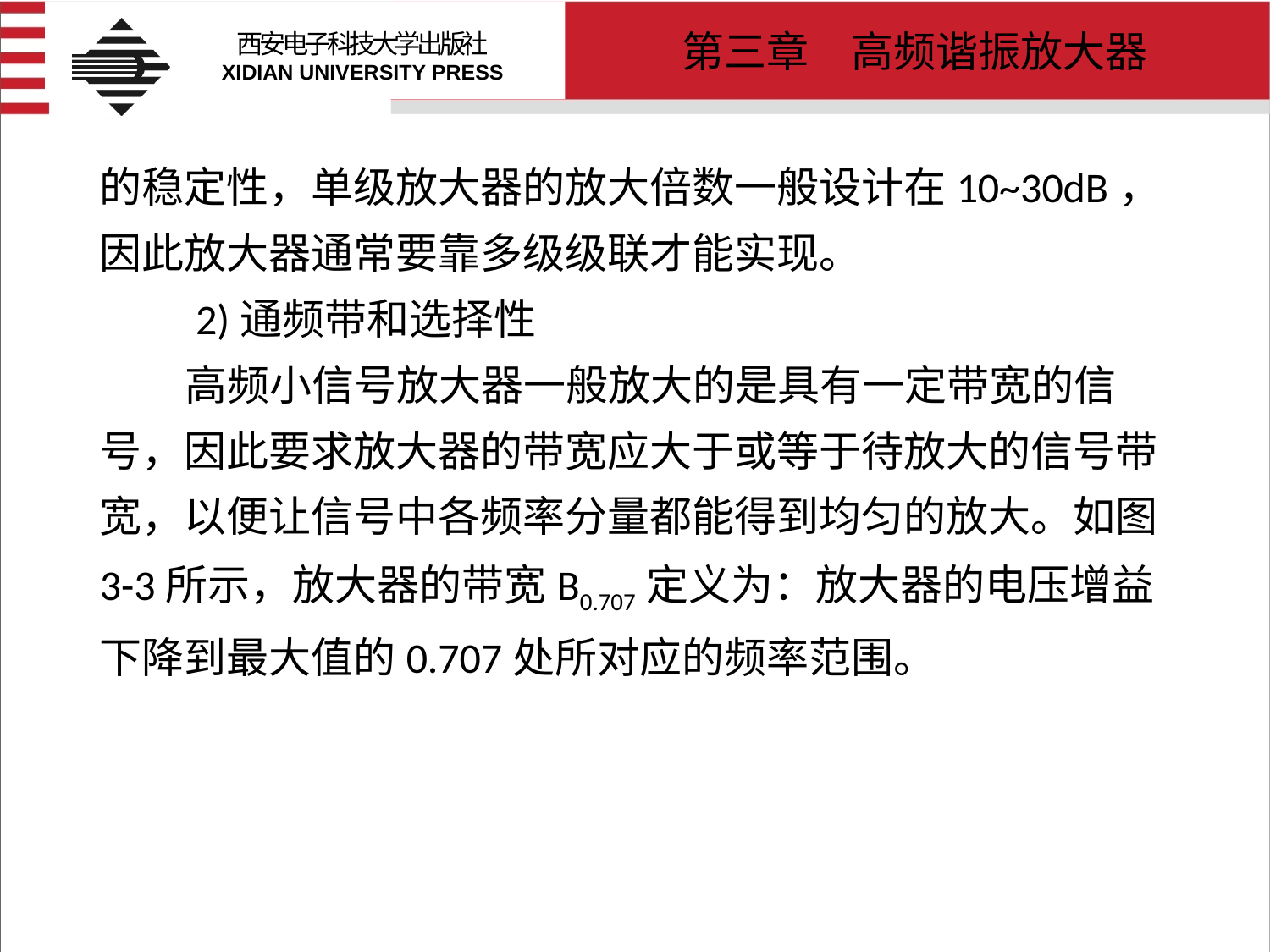

# 的稳定性，单级放大器的放大倍数一般设计在10~30dB，因此放大器通常要靠多级级联才能实现。 2)通频带和选择性 高频小信号放大器一般放大的是具有一定带宽的信号，因此要求放大器的带宽应大于或等于待放大的信号带宽，以便让信号中各频率分量都能得到均匀的放大。如图3-3所示，放大器的带宽B0.707定义为：放大器的电压增益下降到最大值的0.707处所对应的频率范围。